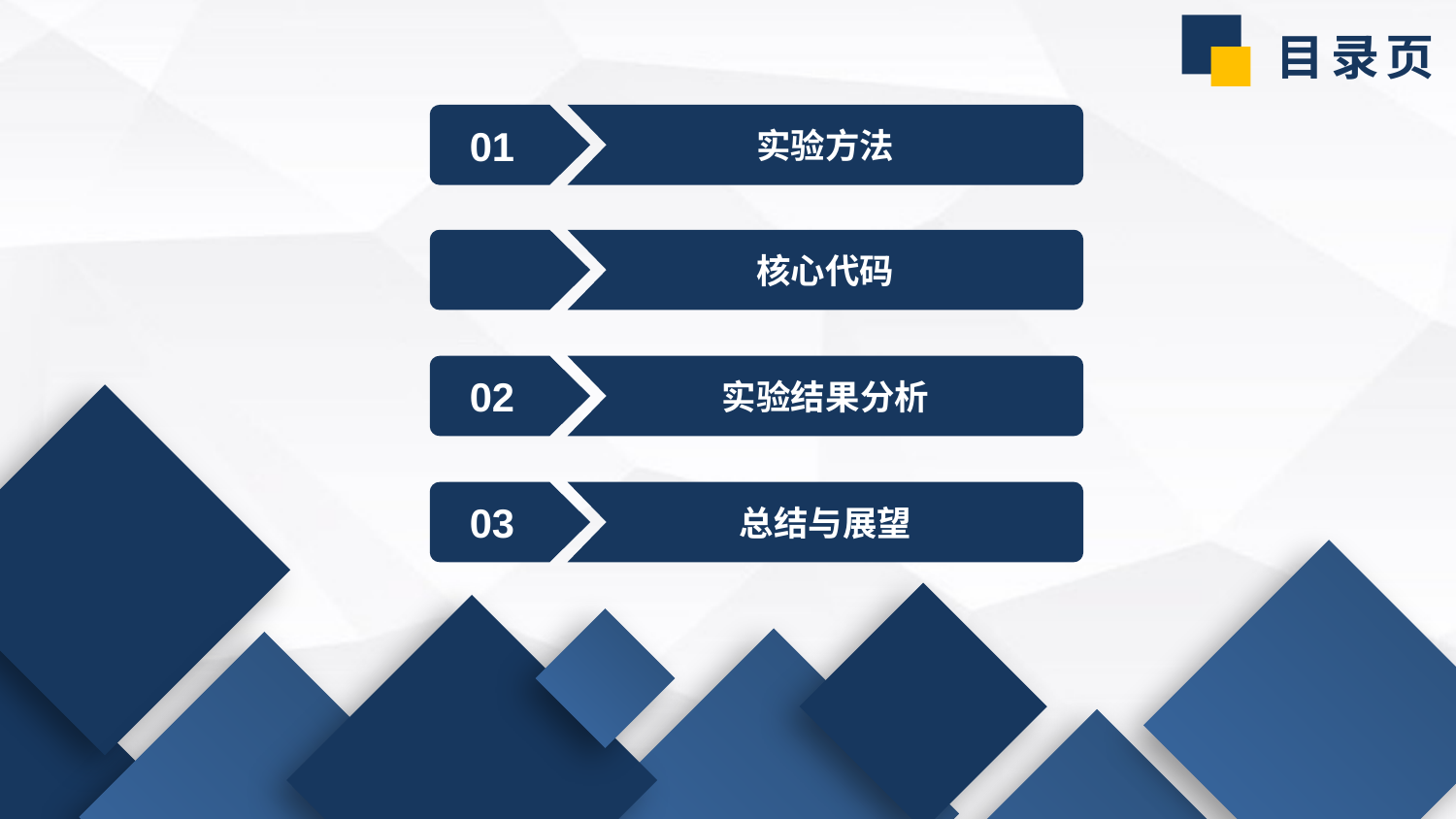

目录页

01
实验方法

核心代码
02
实验结果分析

03
总结与展望